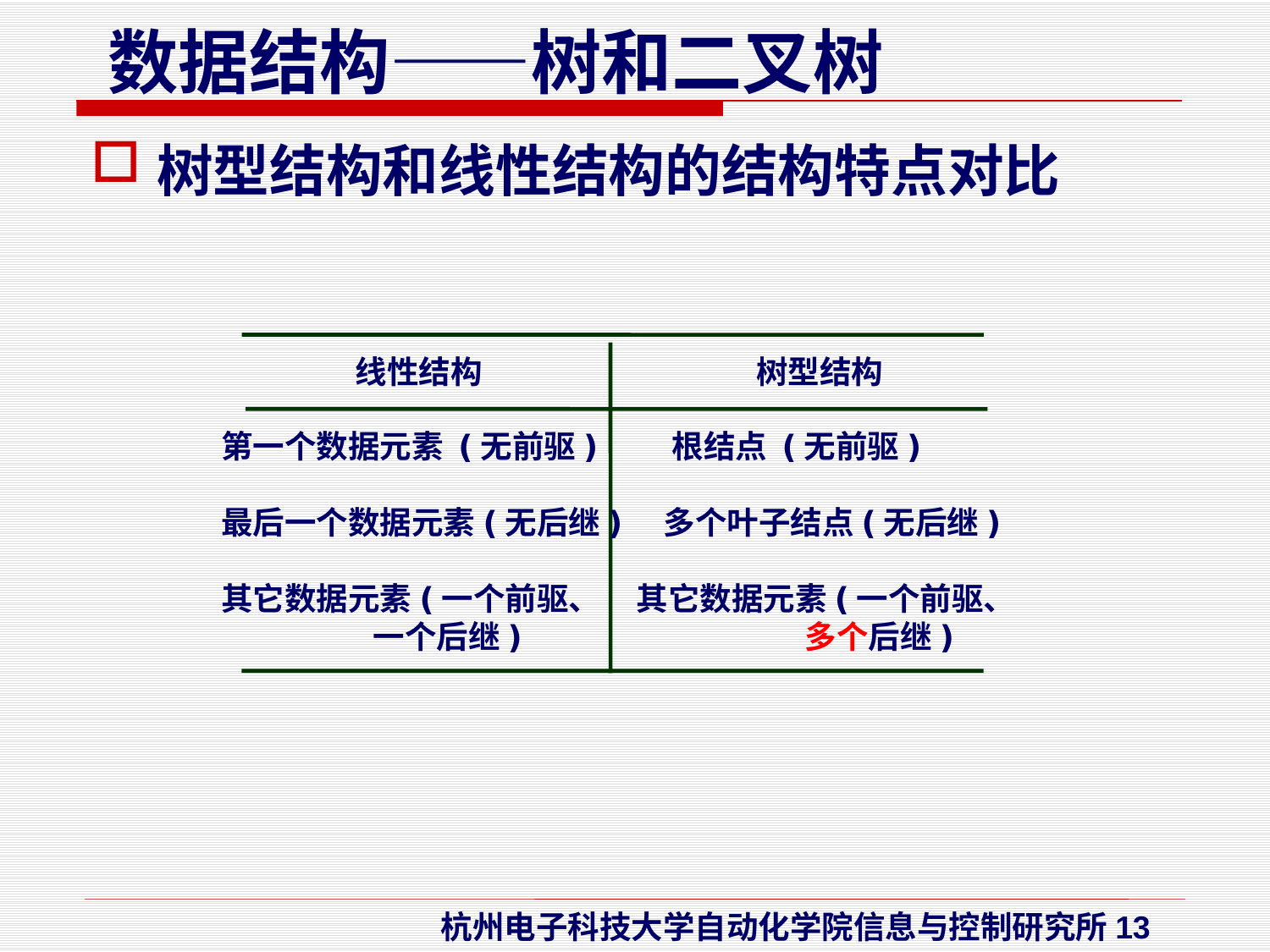

树型结构和线性结构的结构特点对比

线性结构
树型结构

第一个数据元素 (无前驱)      根结点 (无前驱)

最后一个数据元素(无后继)   多个叶子结点(无后继)

其它数据元素(一个前驱、     其它数据元素(一个前驱、
                    一个后继)                         多个后继)